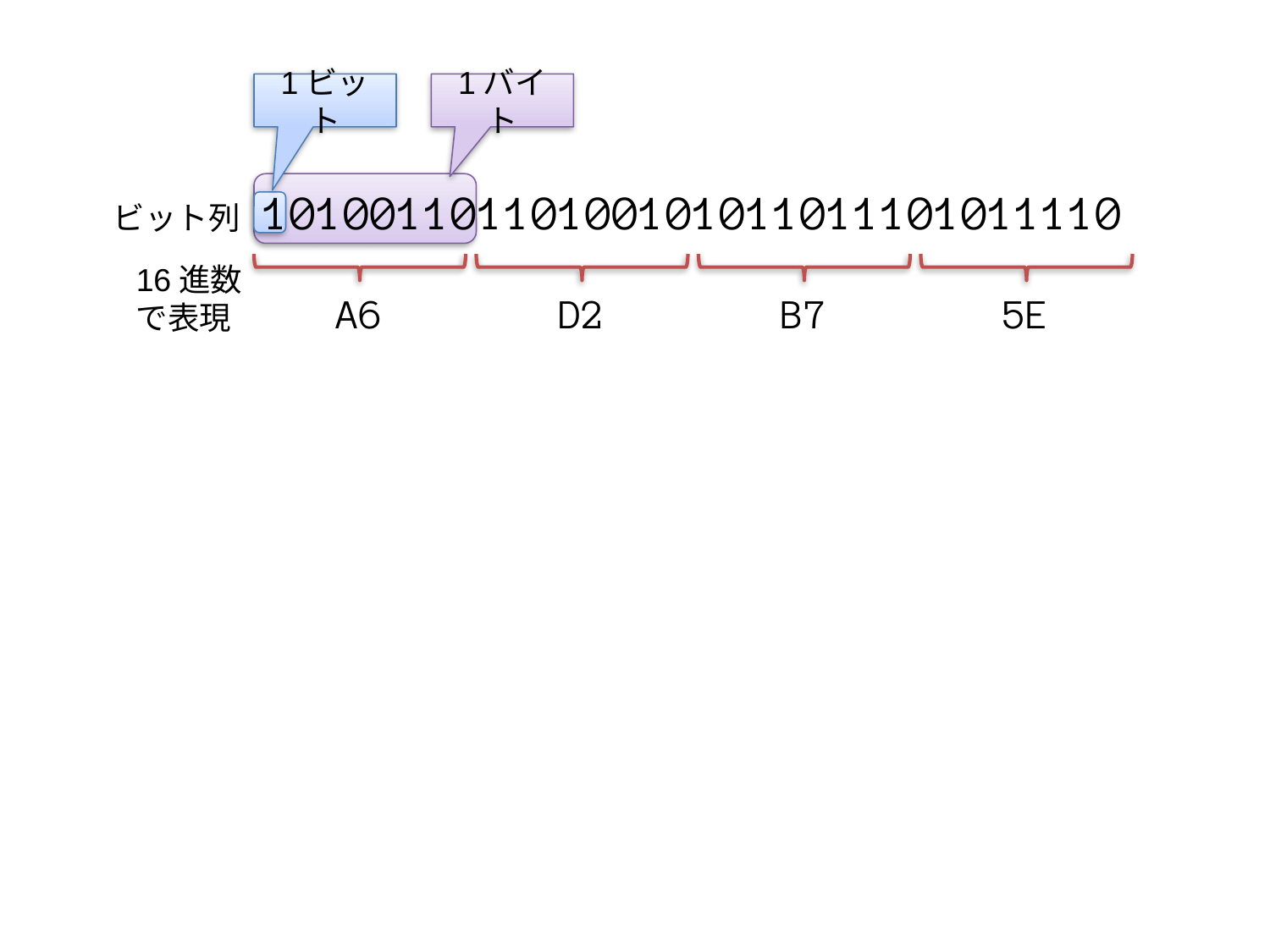

1ビット
1バイト

10100110110100101011011101011110

ビット列

16進数
で表現
A6
D2
B7
5E